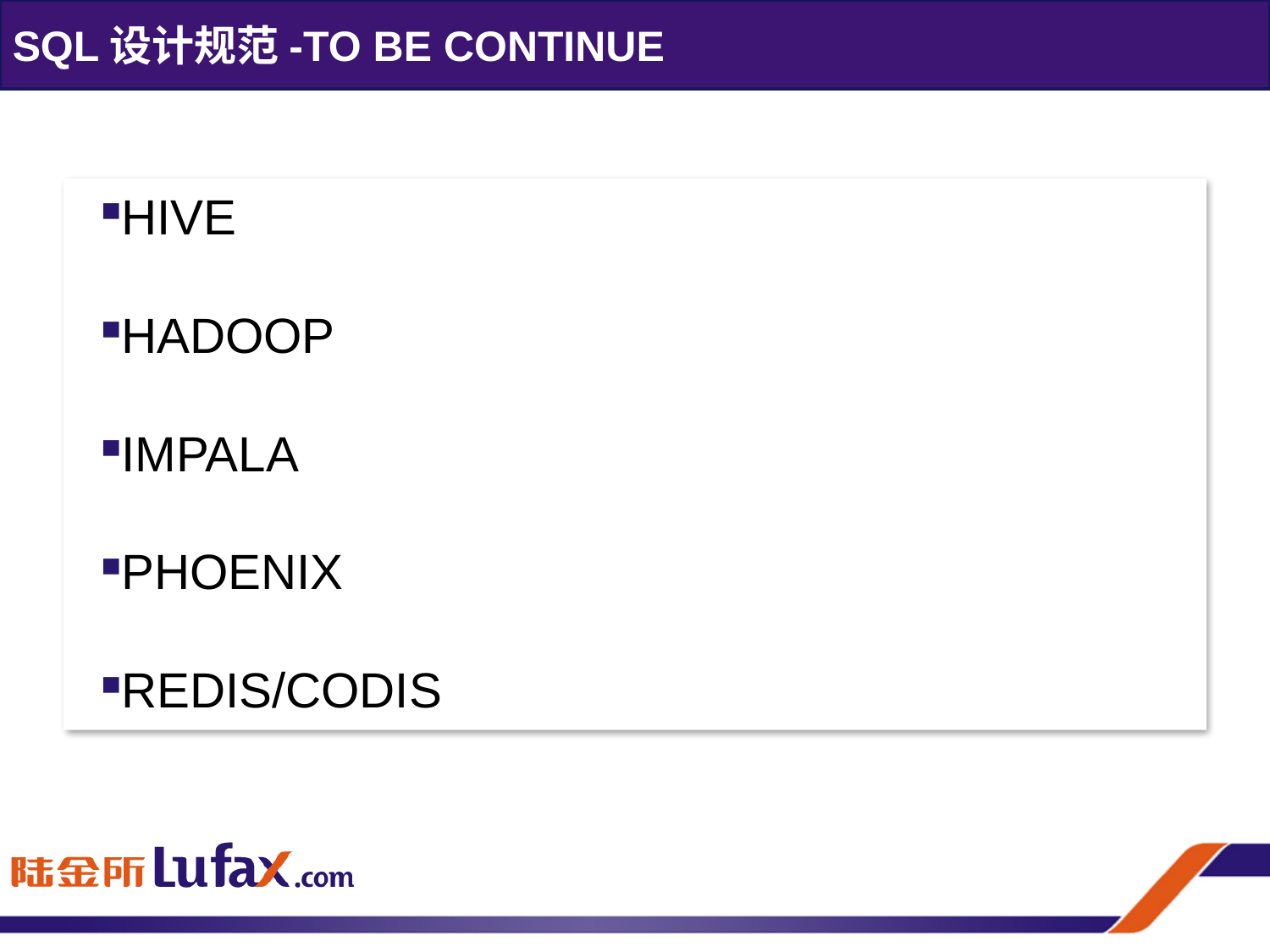

SQL设计规范-TO BE CONTINUE
HIVE

HADOOP

IMPALA

PHOENIX

REDIS/CODIS